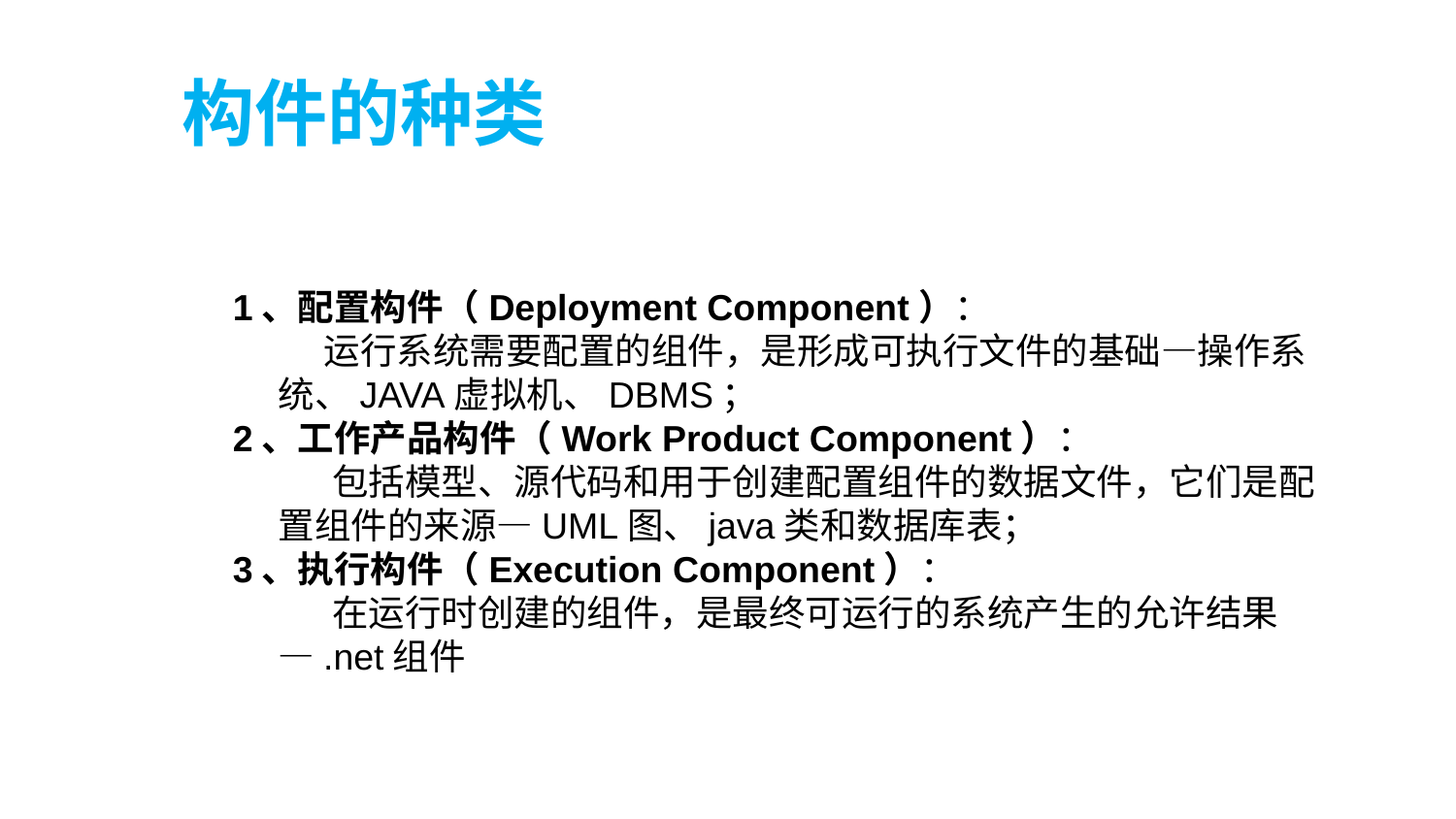

构件的种类
1、配置构件（Deployment Component）：
          运行系统需要配置的组件，是形成可执行文件的基础—操作系统、JAVA虚拟机、DBMS；
2、工作产品构件（Work Product Component）：
           包括模型、源代码和用于创建配置组件的数据文件，它们是配置组件的来源—UML图、java类和数据库表；
3、执行构件（Execution Component）：
           在运行时创建的组件，是最终可运行的系统产生的允许结果—.net组件